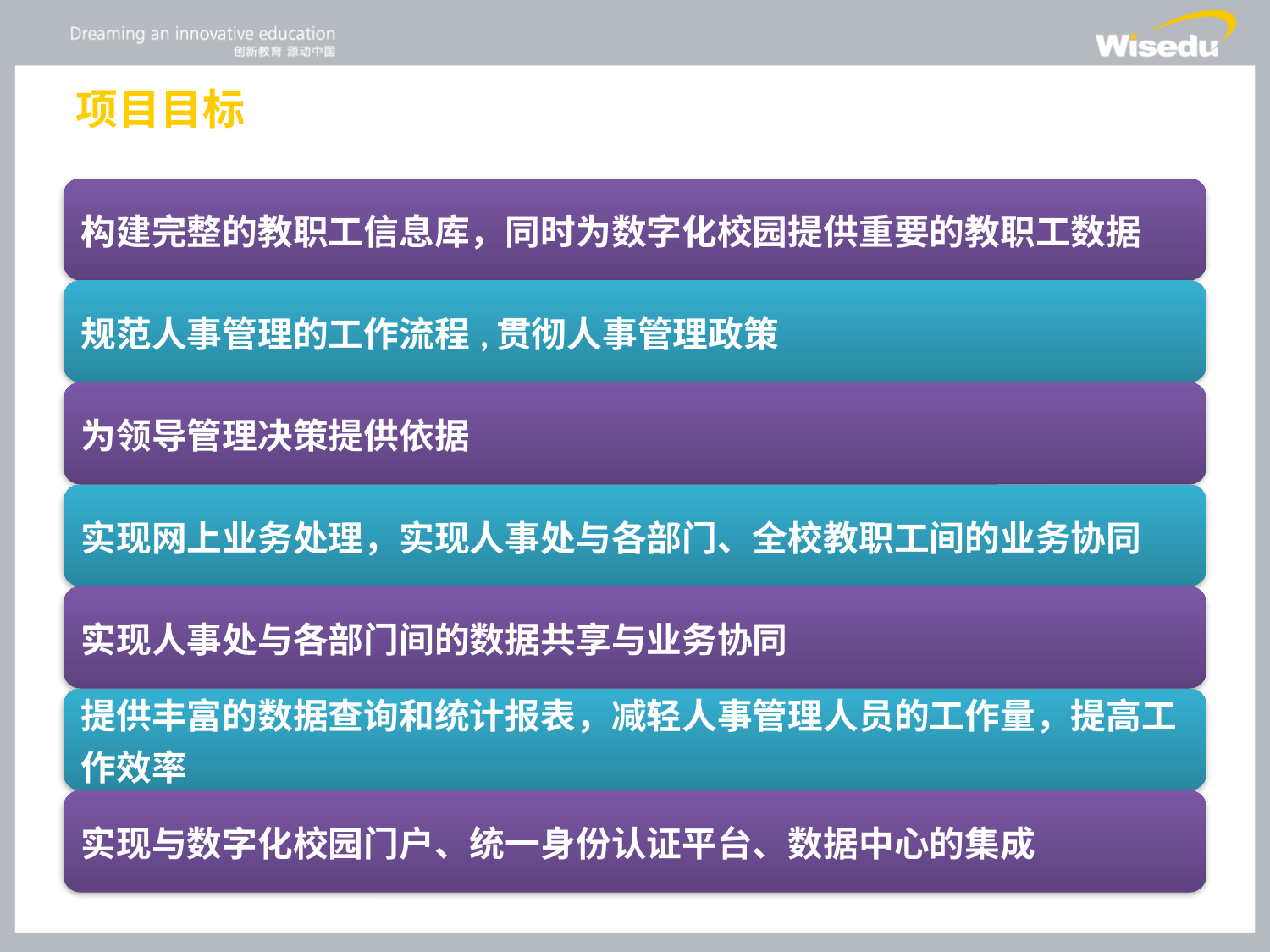

# 项目目标
构建完整的教职工信息库，同时为数字化校园提供重要的教职工数据
规范人事管理的工作流程,贯彻人事管理政策
为领导管理决策提供依据
实现网上业务处理，实现人事处与各部门、全校教职工间的业务协同
实现人事处与各部门间的数据共享与业务协同
提供丰富的数据查询和统计报表，减轻人事管理人员的工作量，提高工作效率
实现与数字化校园门户、统一身份认证平台、数据中心的集成